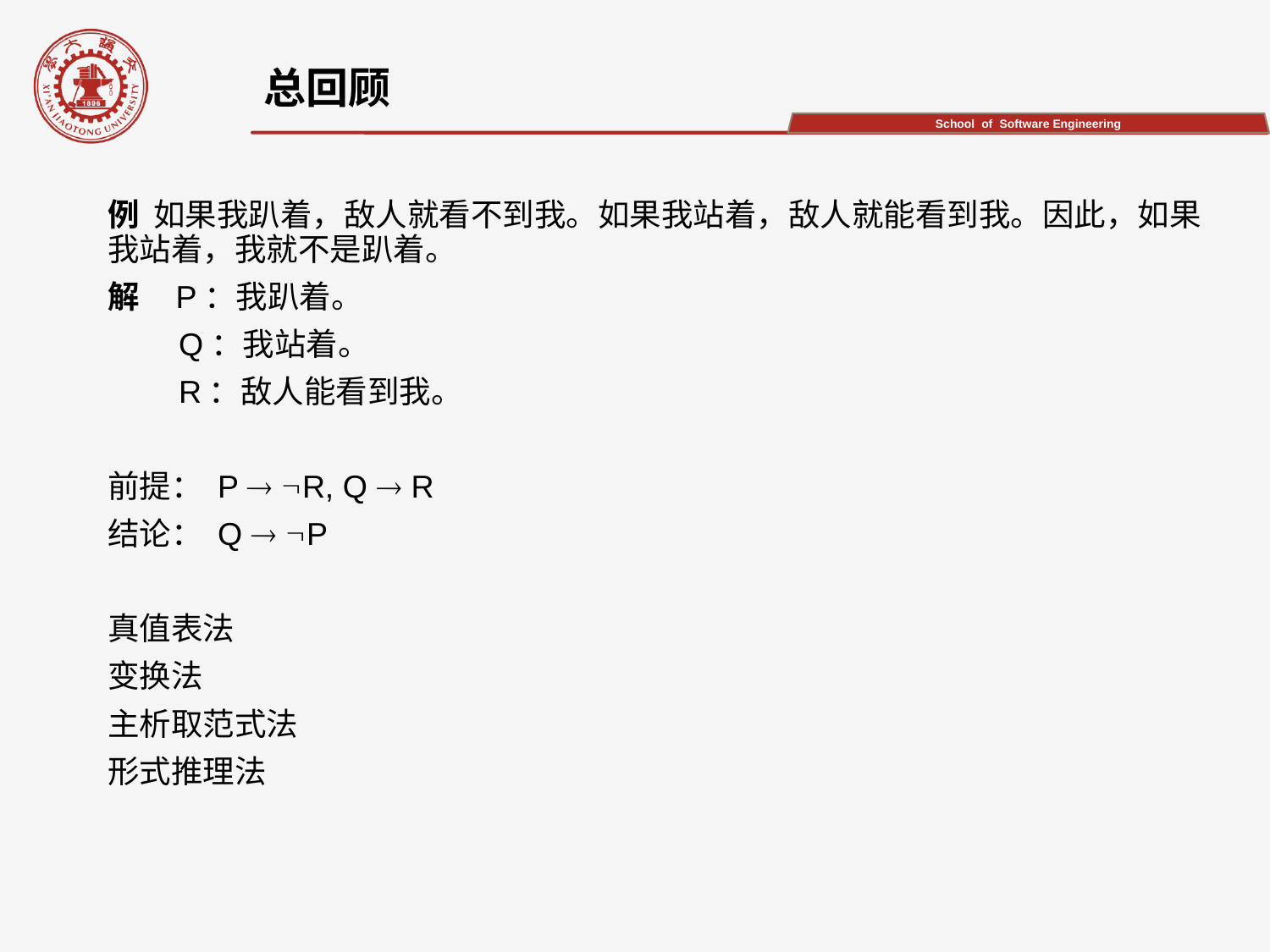

总回顾
例  如果我趴着，敌人就看不到我。如果我站着，敌人就能看到我。因此，如果我站着，我就不是趴着。
解    P：我趴着。
        Q：我站着。
        R：敌人能看到我。

前提： P → ¬R, Q → R
结论： Q → ¬P

真值表法
变换法
主析取范式法
形式推理法